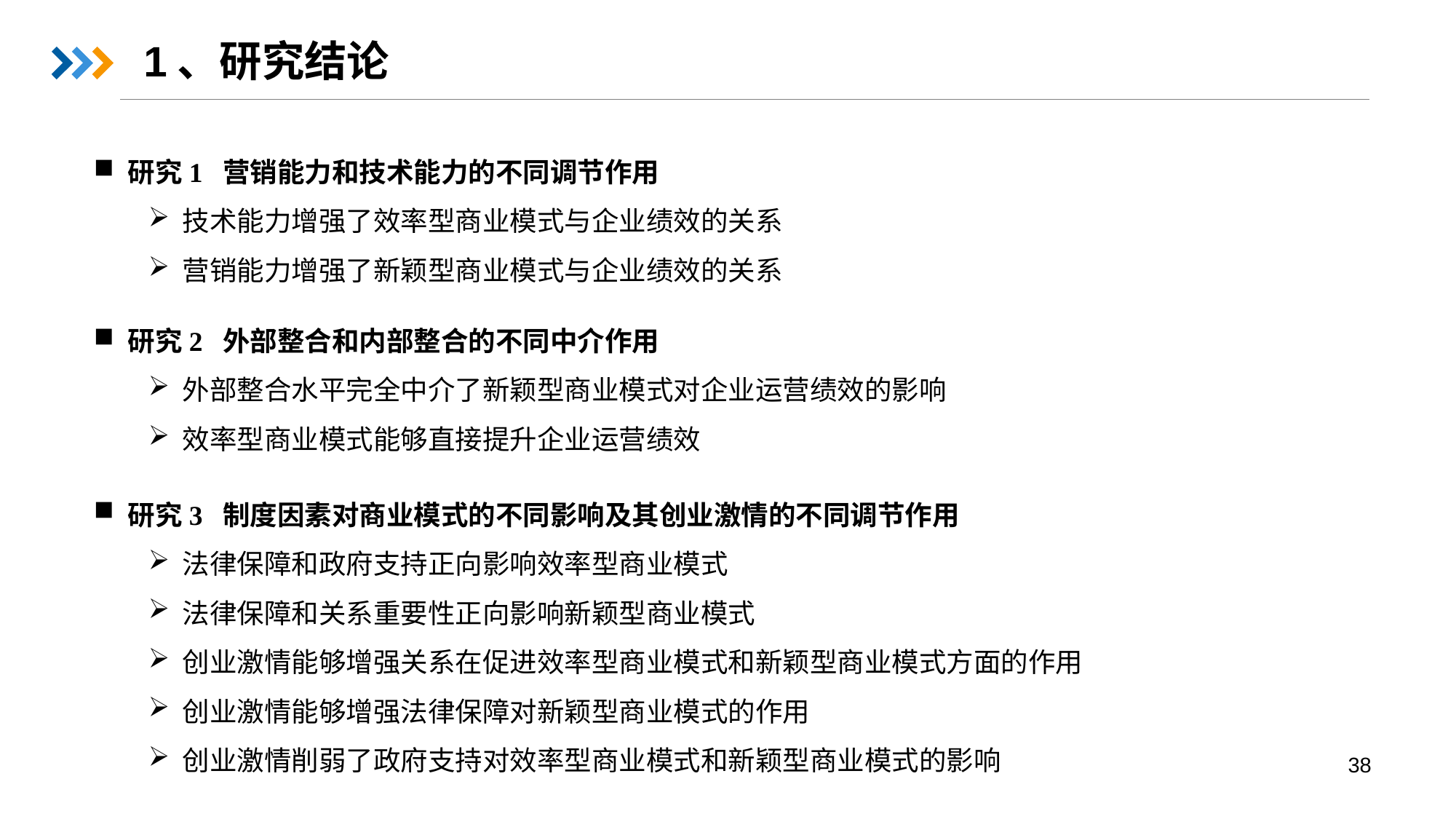

# 1、研究结论
研究1  营销能力和技术能力的不同调节作用
技术能力增强了效率型商业模式与企业绩效的关系
营销能力增强了新颖型商业模式与企业绩效的关系

研究2  外部整合和内部整合的不同中介作用
外部整合水平完全中介了新颖型商业模式对企业运营绩效的影响
效率型商业模式能够直接提升企业运营绩效

研究3  制度因素对商业模式的不同影响及其创业激情的不同调节作用
法律保障和政府支持正向影响效率型商业模式
法律保障和关系重要性正向影响新颖型商业模式
创业激情能够增强关系在促进效率型商业模式和新颖型商业模式方面的作用
创业激情能够增强法律保障对新颖型商业模式的作用
创业激情削弱了政府支持对效率型商业模式和新颖型商业模式的影响

38